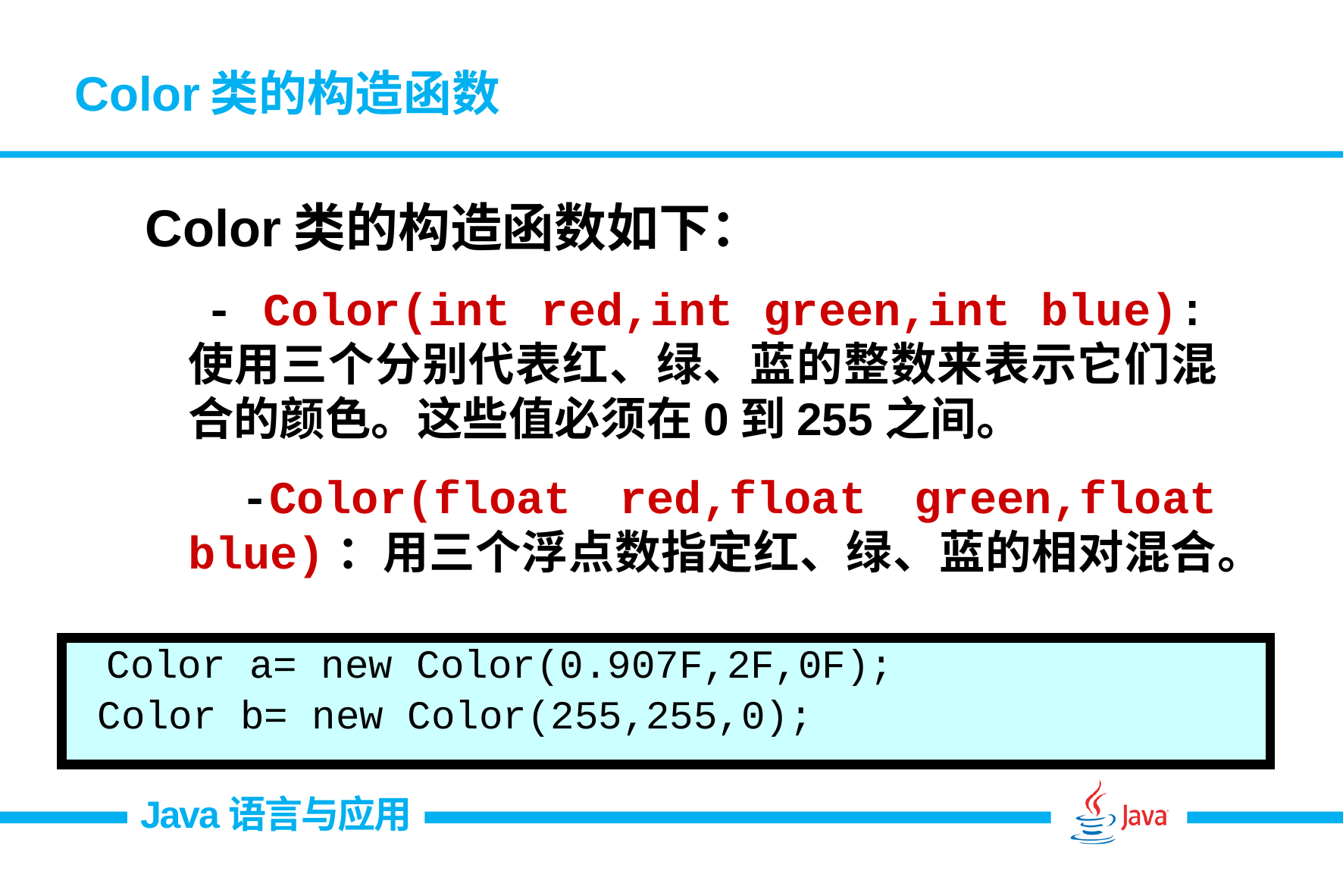

# Color类的构造函数
Color类的构造函数如下：
  - Color(int red,int green,int blue):使用三个分别代表红、绿、蓝的整数来表示它们混合的颜色。这些值必须在0到255之间。
  -Color(float red,float green,float blue)：用三个浮点数指定红、绿、蓝的相对混合。
   Color a= new Color(0.907F,2F,0F);
 Color b= new Color(255,255,0);